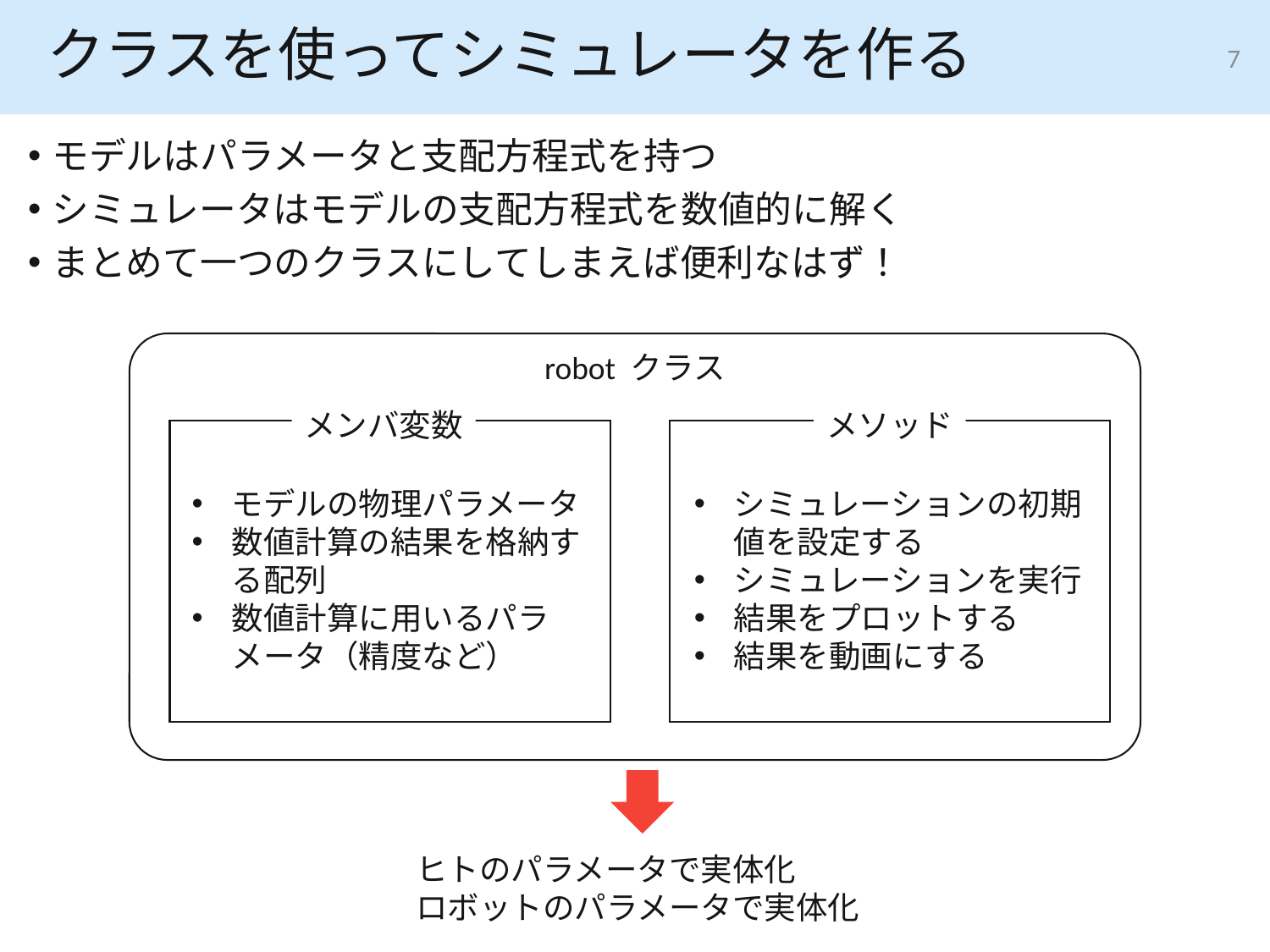

# クラスを使ってシミュレータを作る
7
モデルはパラメータと支配方程式を持つ
シミュレータはモデルの支配方程式を数値的に解く
まとめて一つのクラスにしてしまえば便利なはず！

robot クラス
メンバ変数
メソッド

モデルの物理パラメータ
数値計算の結果を格納する配列
数値計算に用いるパラメータ（精度など）

シミュレーションの初期値を設定する
シミュレーションを実行
結果をプロットする
結果を動画にする

ヒトのパラメータで実体化
ロボットのパラメータで実体化